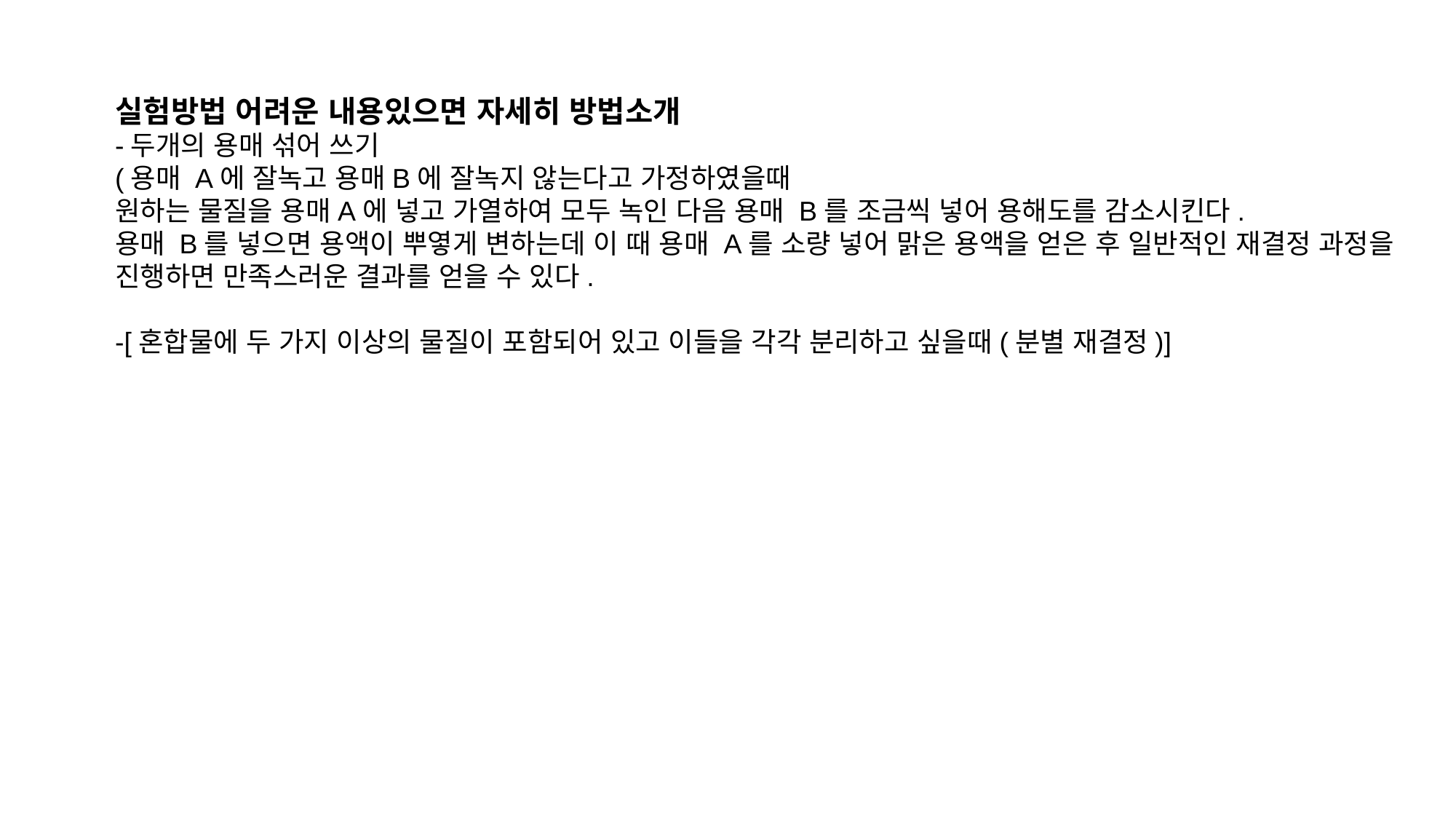

실험방법 어려운 내용있으면 자세히 방법소개
-두개의 용매 섞어 쓰기
(용매 A에 잘녹고 용매B에 잘녹지 않는다고 가정하였을때
원하는 물질을 용매A에 넣고 가열하여 모두 녹인 다음 용매 B를 조금씩 넣어 용해도를 감소시킨다.
용매 B를 넣으면 용액이 뿌옇게 변하는데 이 때 용매 A를 소량 넣어 맑은 용액을 얻은 후 일반적인 재결정 과정을
진행하면 만족스러운 결과를 얻을 수 있다.

-[혼합물에 두 가지 이상의 물질이 포함되어 있고 이들을 각각 분리하고 싶을때(분별 재결정)]